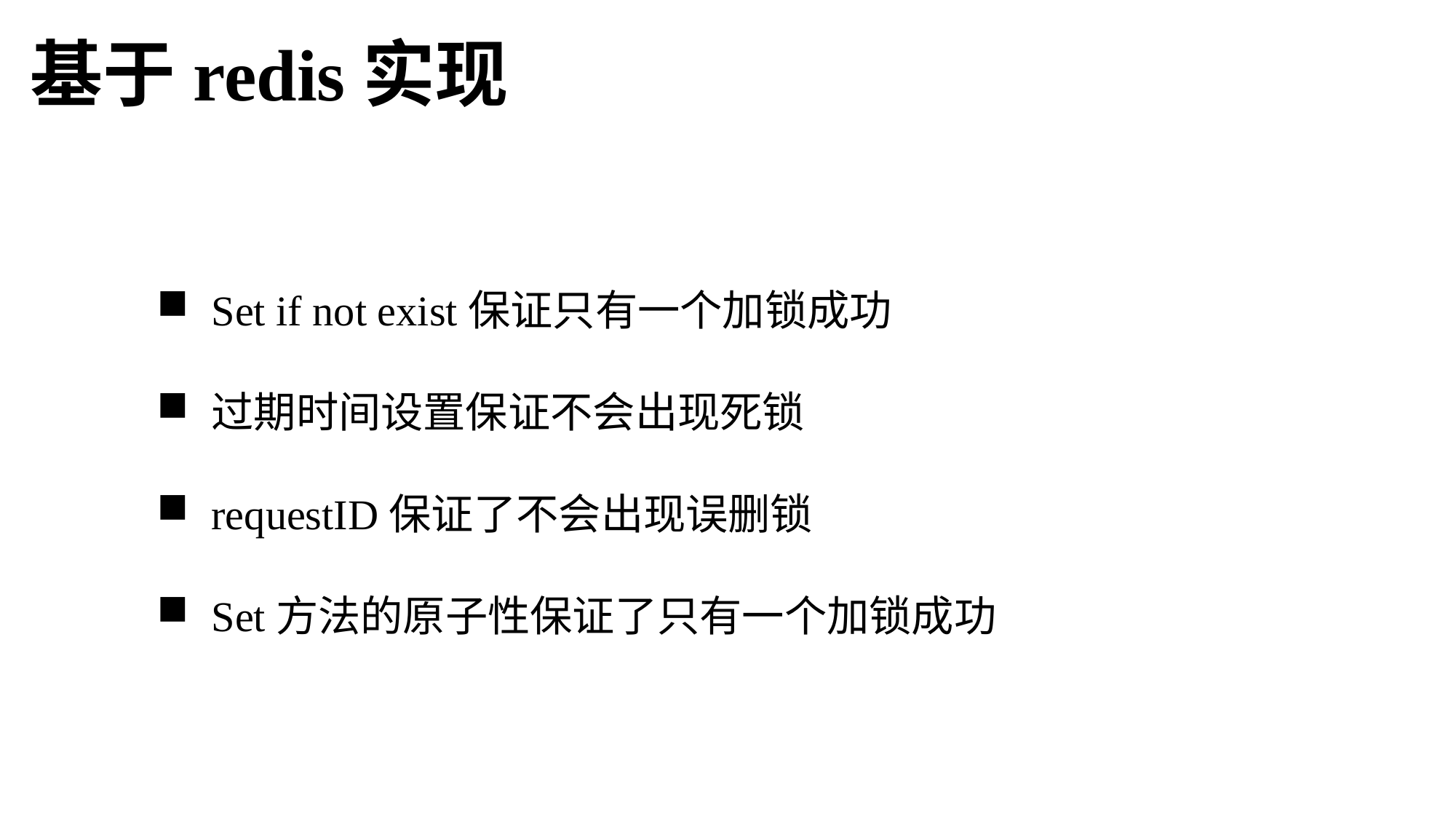

基于redis实现
Set if not exist保证只有一个加锁成功

过期时间设置保证不会出现死锁

requestID保证了不会出现误删锁

Set方法的原子性保证了只有一个加锁成功